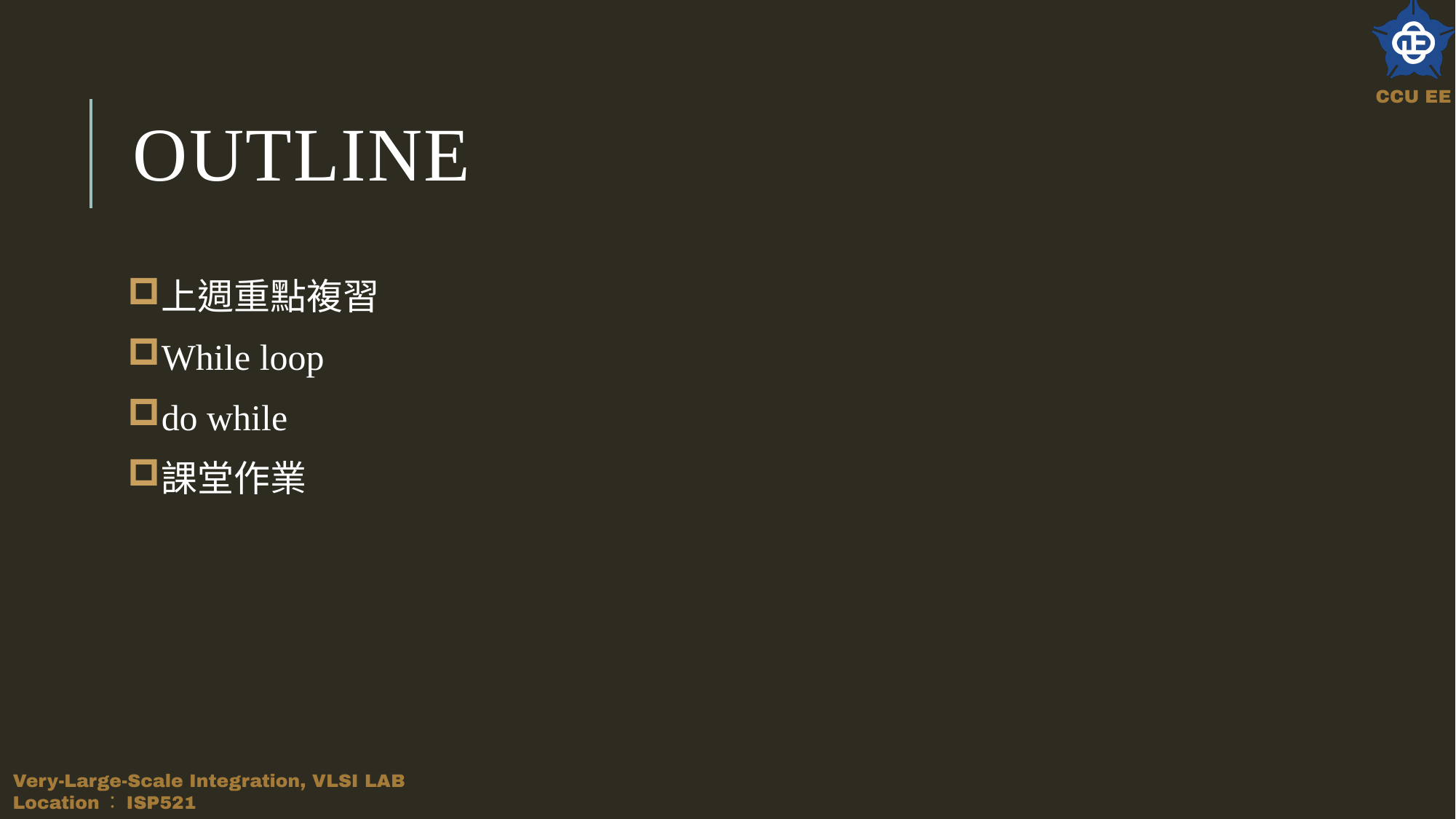

# Outline
上週重點複習
While loop
do while
課堂作業